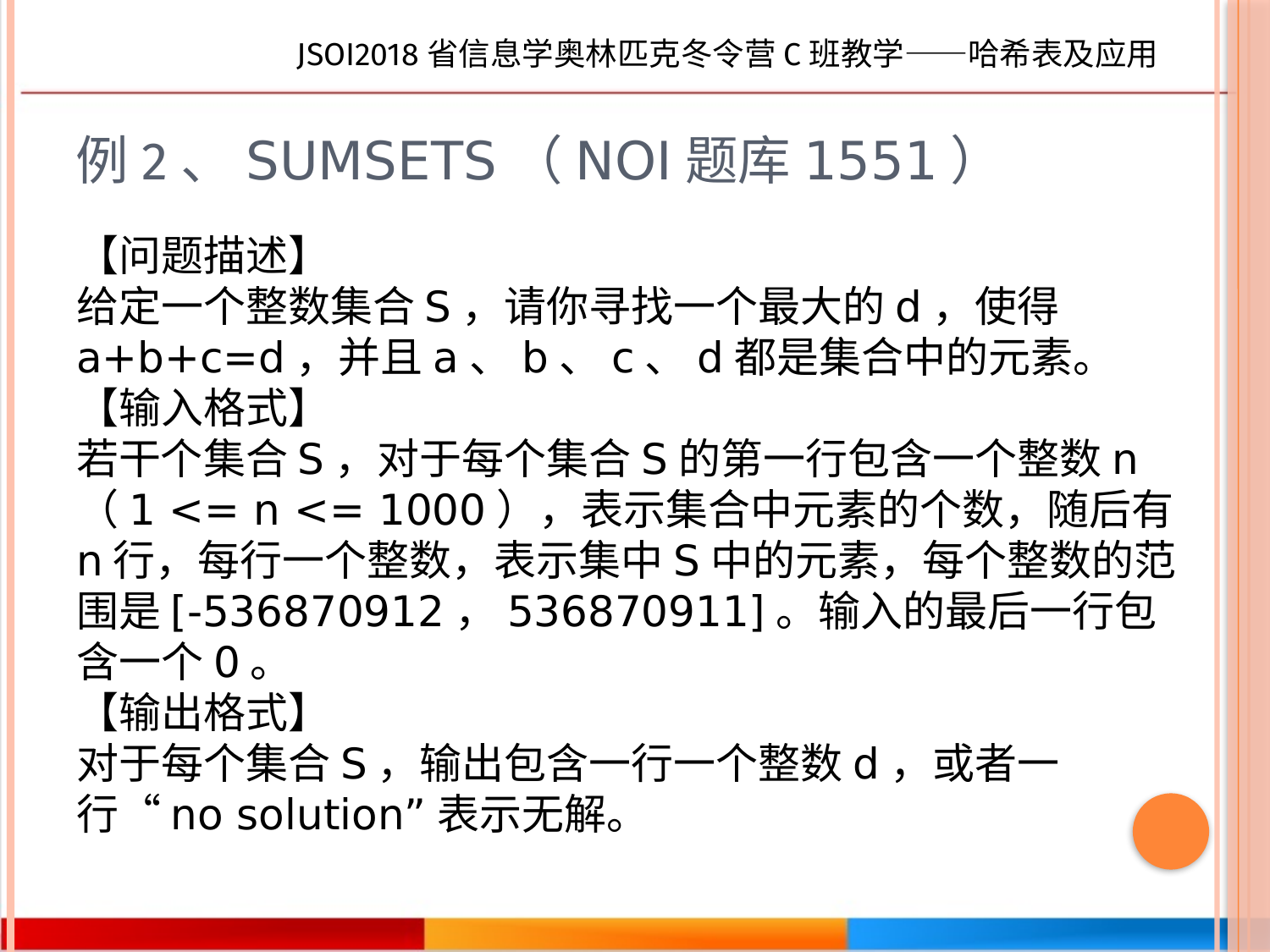

JSOI2018省信息学奥林匹克冬令营C班教学——哈希表及应用
# 例2、sumsets（NOI题库1551）
【问题描述】
给定一个整数集合S，请你寻找一个最大的d，使得a+b+c=d，并且a、b、c、d都是集合中的元素。
【输入格式】
若干个集合S，对于每个集合S的第一行包含一个整数n（1 <= n <= 1000），表示集合中元素的个数，随后有n行，每行一个整数，表示集中S中的元素，每个整数的范围是[-536870912，536870911]。输入的最后一行包含一个0。
【输出格式】
对于每个集合S，输出包含一行一个整数d，或者一行“no solution”表示无解。